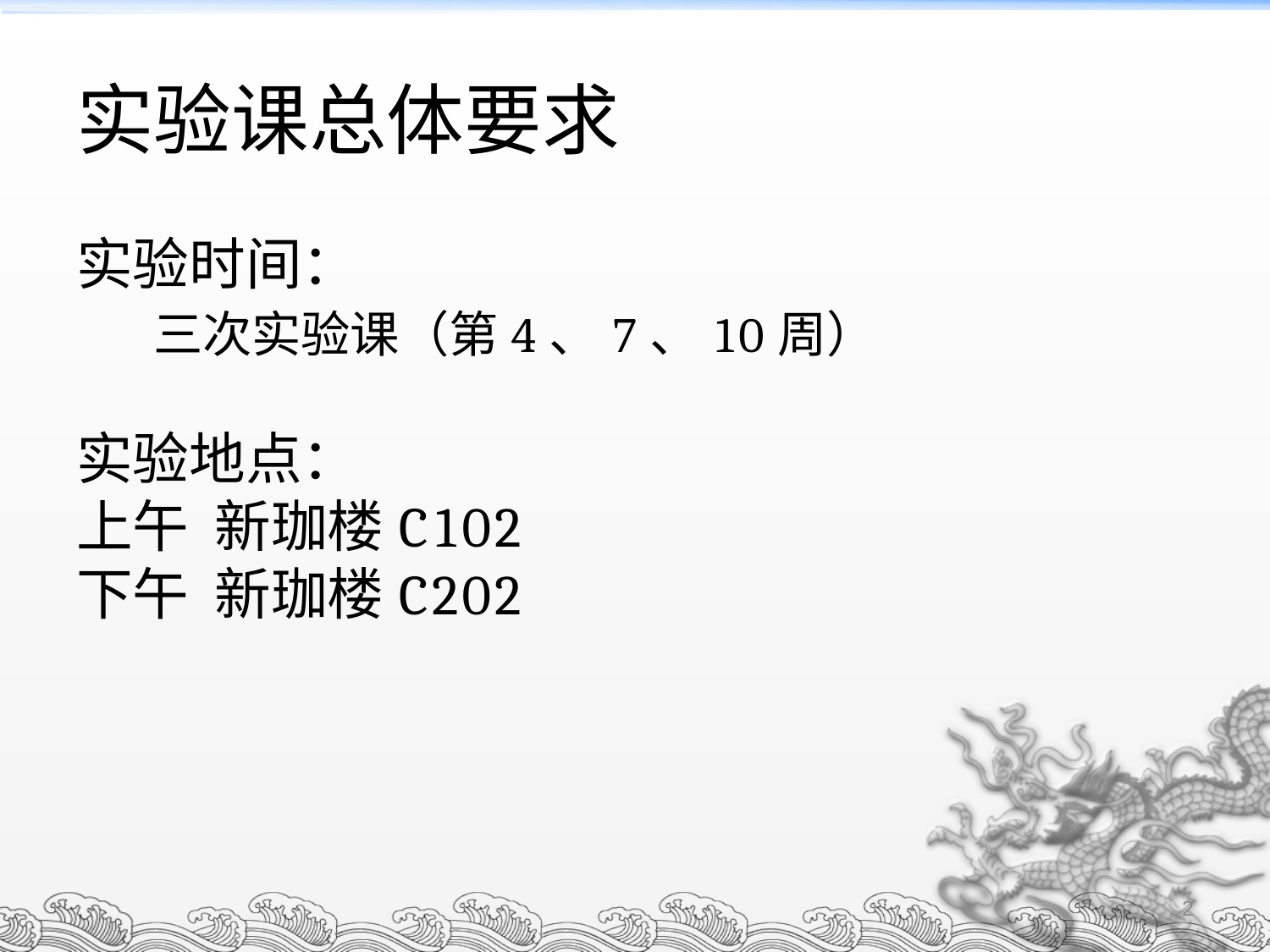

实验课总体要求
实验时间：
     三次实验课（第4、7、10周）

实验地点：
上午  新珈楼C102
下午  新珈楼C202

2